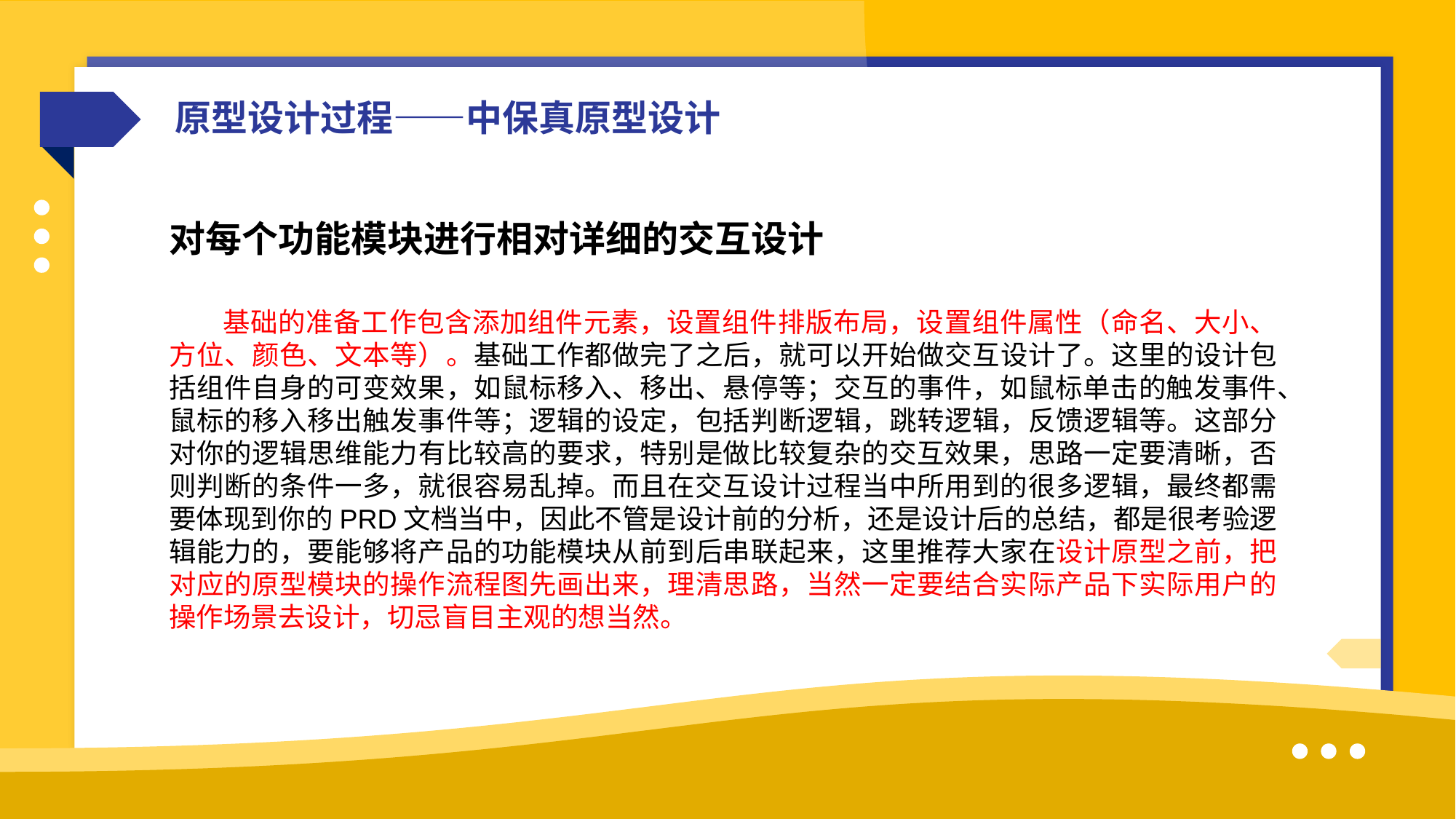

原型设计过程——中保真原型设计

对每个功能模块进行相对详细的交互设计
       基础的准备工作包含添加组件元素，设置组件排版布局，设置组件属性（命名、大小、方位、颜色、文本等）。基础工作都做完了之后，就可以开始做交互设计了。这里的设计包括组件自身的可变效果，如鼠标移入、移出、悬停等；交互的事件，如鼠标单击的触发事件、鼠标的移入移出触发事件等；逻辑的设定，包括判断逻辑，跳转逻辑，反馈逻辑等。这部分对你的逻辑思维能力有比较高的要求，特别是做比较复杂的交互效果，思路一定要清晰，否则判断的条件一多，就很容易乱掉。而且在交互设计过程当中所用到的很多逻辑，最终都需要体现到你的PRD文档当中，因此不管是设计前的分析，还是设计后的总结，都是很考验逻辑能力的，要能够将产品的功能模块从前到后串联起来，这里推荐大家在设计原型之前，把对应的原型模块的操作流程图先画出来，理清思路，当然一定要结合实际产品下实际用户的操作场景去设计，切忌盲目主观的想当然。